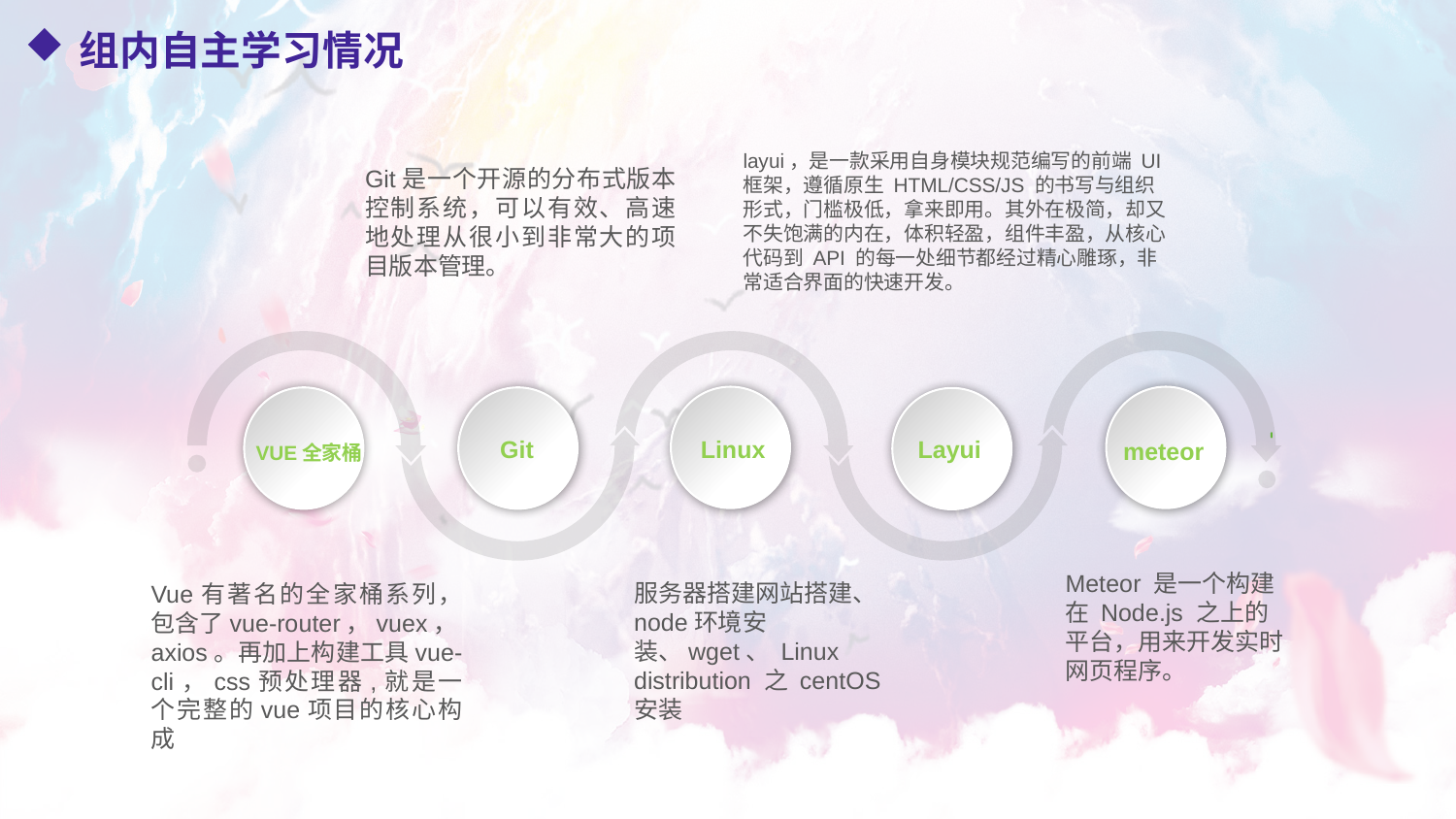

组内自主学习情况
layui，是一款采用自身模块规范编写的前端 UI 框架，遵循原生 HTML/CSS/JS 的书写与组织形式，门槛极低，拿来即用。其外在极简，却又不失饱满的内在，体积轻盈，组件丰盈，从核心代码到 API 的每一处细节都经过精心雕琢，非常适合界面的快速开发。
Git是一个开源的分布式版本控制系统，可以有效、高速地处理从很小到非常大的项目版本管理。

Linux
Git
Layui
meteor
VUE全家桶
Meteor 是一个构建在 Node.js 之上的平台，用来开发实时网页程序。
服务器搭建网站搭建、node环境安装、wget、 Linux distribution 之 centOS安装
Vue有著名的全家桶系列，包含了vue-router，vuex，axios。再加上构建工具vue-cli，css预处理器,就是一个完整的vue项目的核心构成